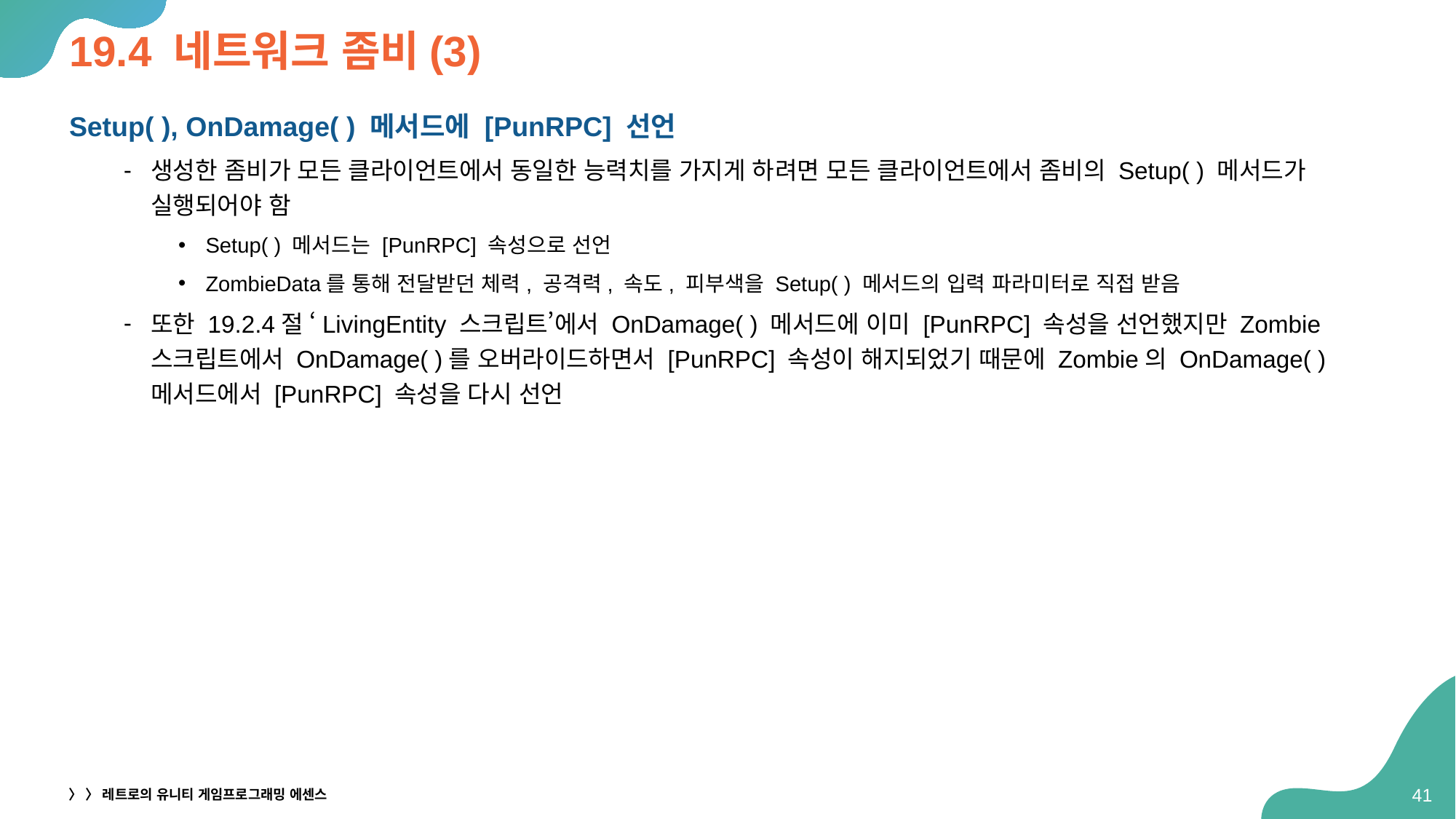

# 19.4 네트워크 좀비(3)
Setup( ), OnDamage( ) 메서드에 [PunRPC] 선언
생성한 좀비가 모든 클라이언트에서 동일한 능력치를 가지게 하려면 모든 클라이언트에서 좀비의 Setup( ) 메서드가 실행되어야 함
Setup( ) 메서드는 [PunRPC] 속성으로 선언
ZombieData를 통해 전달받던 체력, 공격력, 속도, 피부색을 Setup( ) 메서드의 입력 파라미터로 직접 받음
또한 19.2.4절 ‘LivingEntity 스크립트’에서 OnDamage( ) 메서드에 이미 [PunRPC] 속성을 선언했지만 Zombie
스크립트에서 OnDamage( )를 오버라이드하면서 [PunRPC] 속성이 해지되었기 때문에 Zombie의 OnDamage( )
메서드에서 [PunRPC] 속성을 다시 선언
41